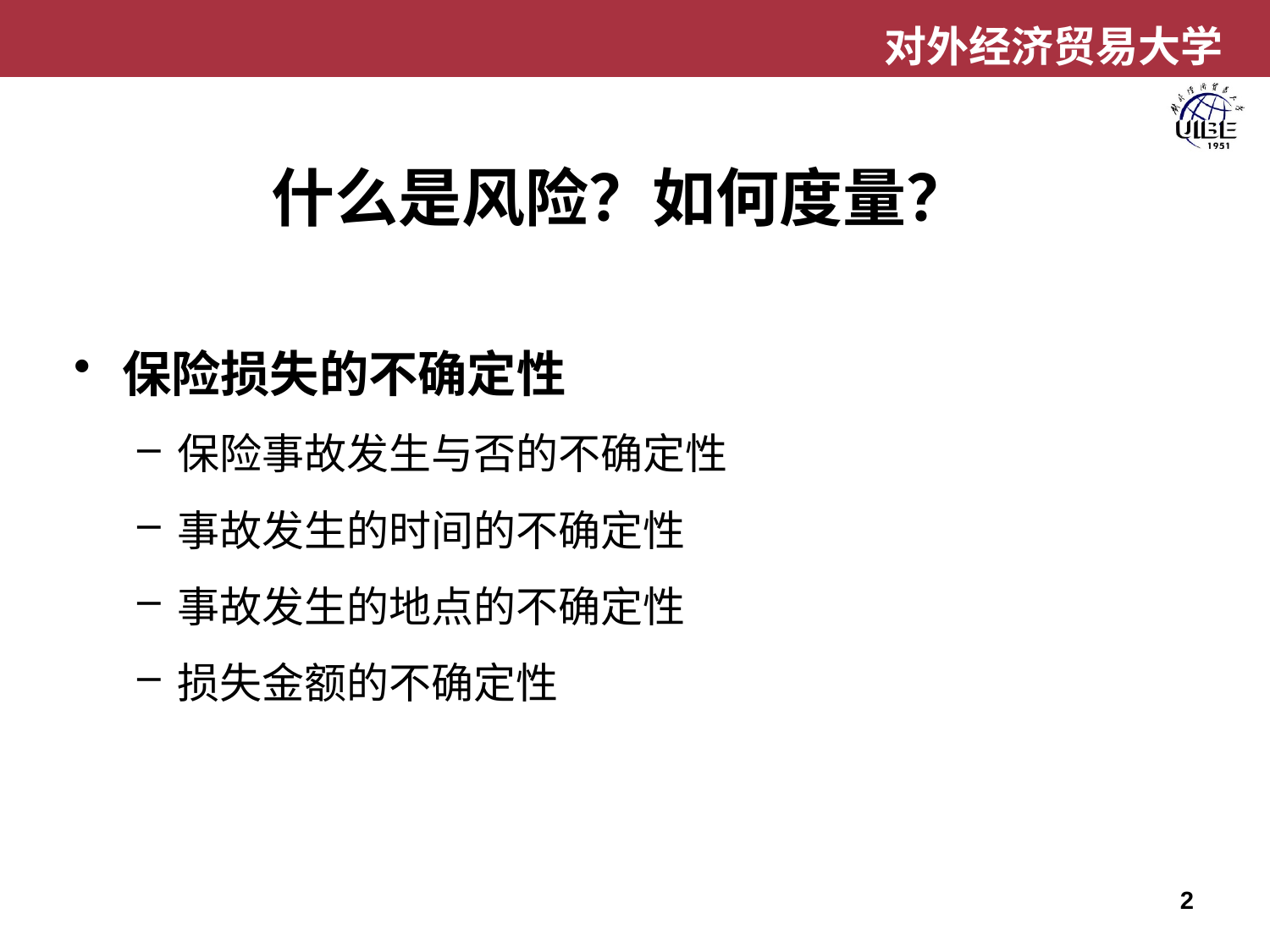

# 什么是风险？如何度量？
保险损失的不确定性
保险事故发生与否的不确定性
事故发生的时间的不确定性
事故发生的地点的不确定性
损失金额的不确定性
2